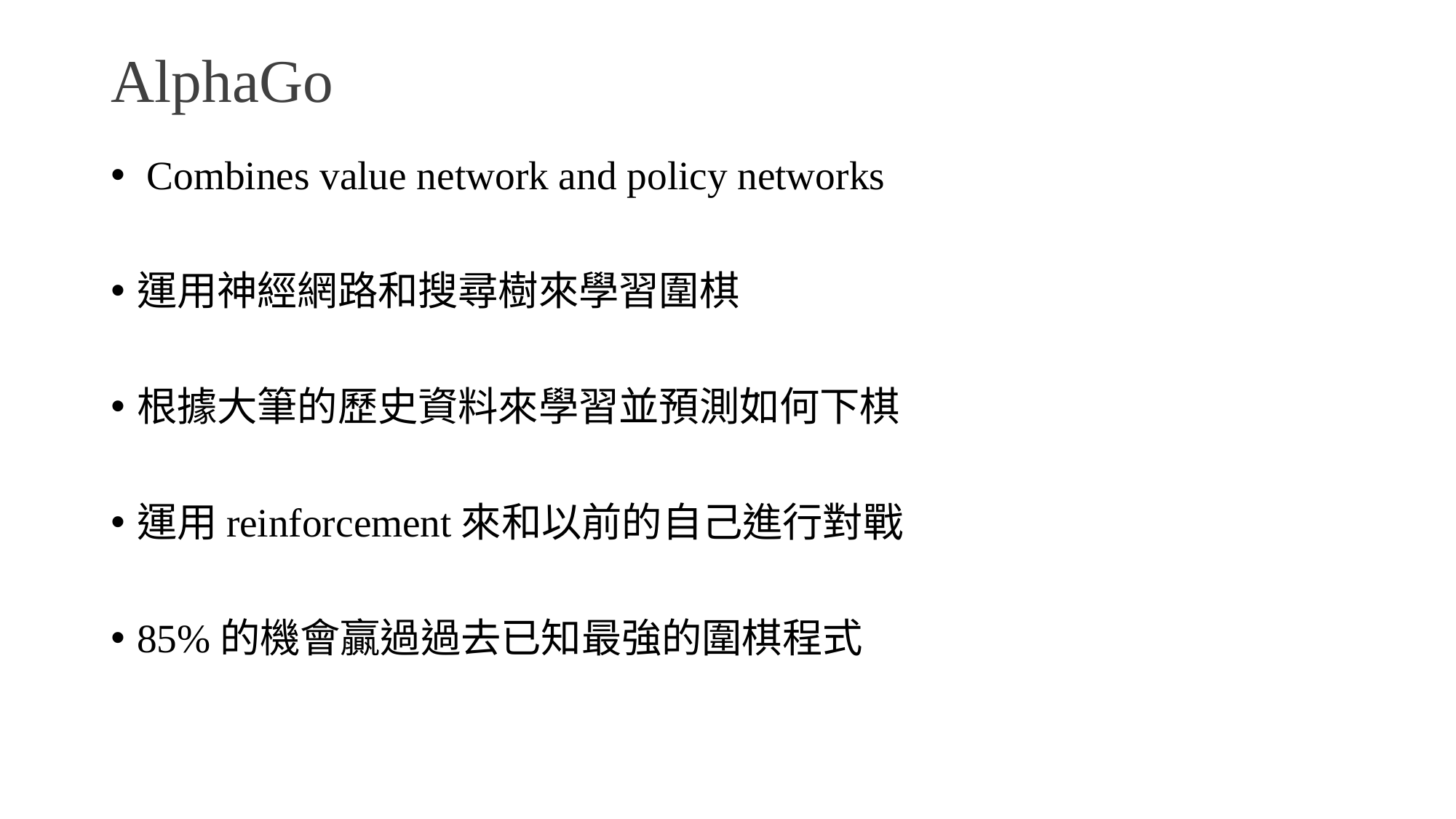

# AlphaGo
 Combines value network and policy networks

運用神經網路和搜尋樹來學習圍棋

根據大筆的歷史資料來學習並預測如何下棋

運用reinforcement來和以前的自己進行對戰

85%的機會贏過過去已知最強的圍棋程式